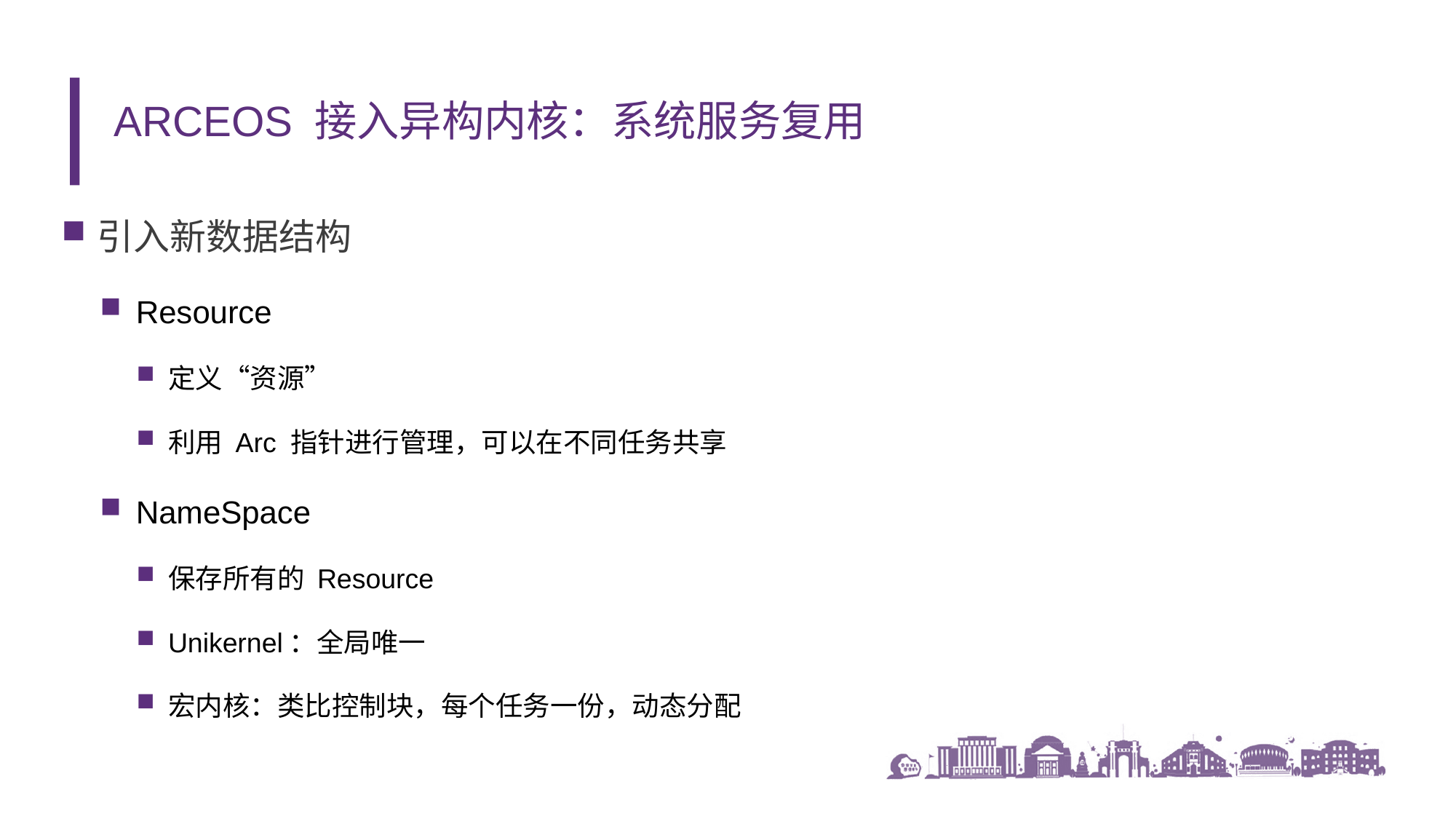

# Arceos 接入异构内核：系统服务复用
引入新数据结构
Resource
定义“资源”
利用 Arc 指针进行管理，可以在不同任务共享
NameSpace
保存所有的 Resource
Unikernel：全局唯一
宏内核：类比控制块，每个任务一份，动态分配